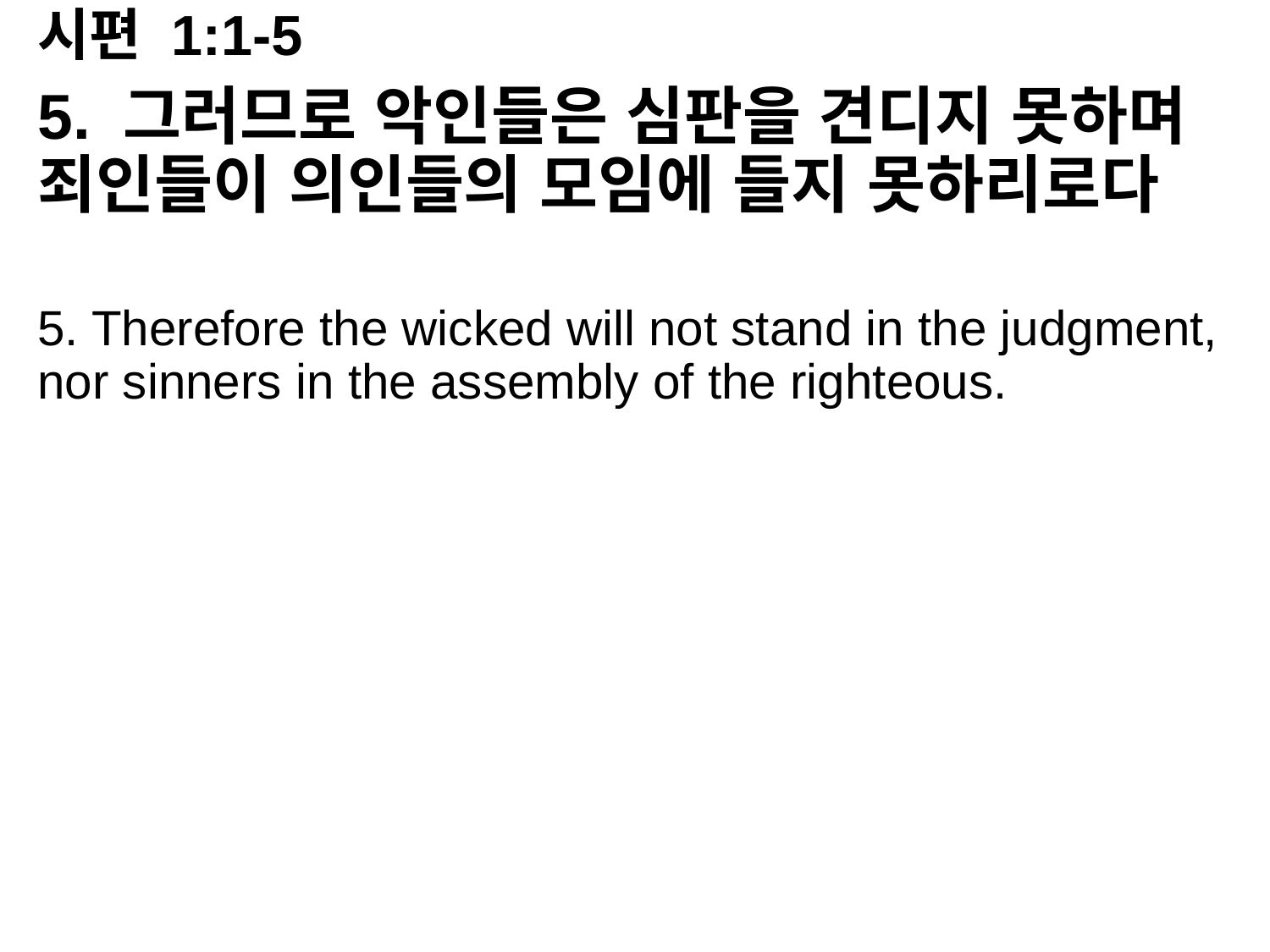

시편 1:1-5
5. 그러므로 악인들은 심판을 견디지 못하며 죄인들이 의인들의 모임에 들지 못하리로다

5. Therefore the wicked will not stand in the judgment, nor sinners in the assembly of the righteous.